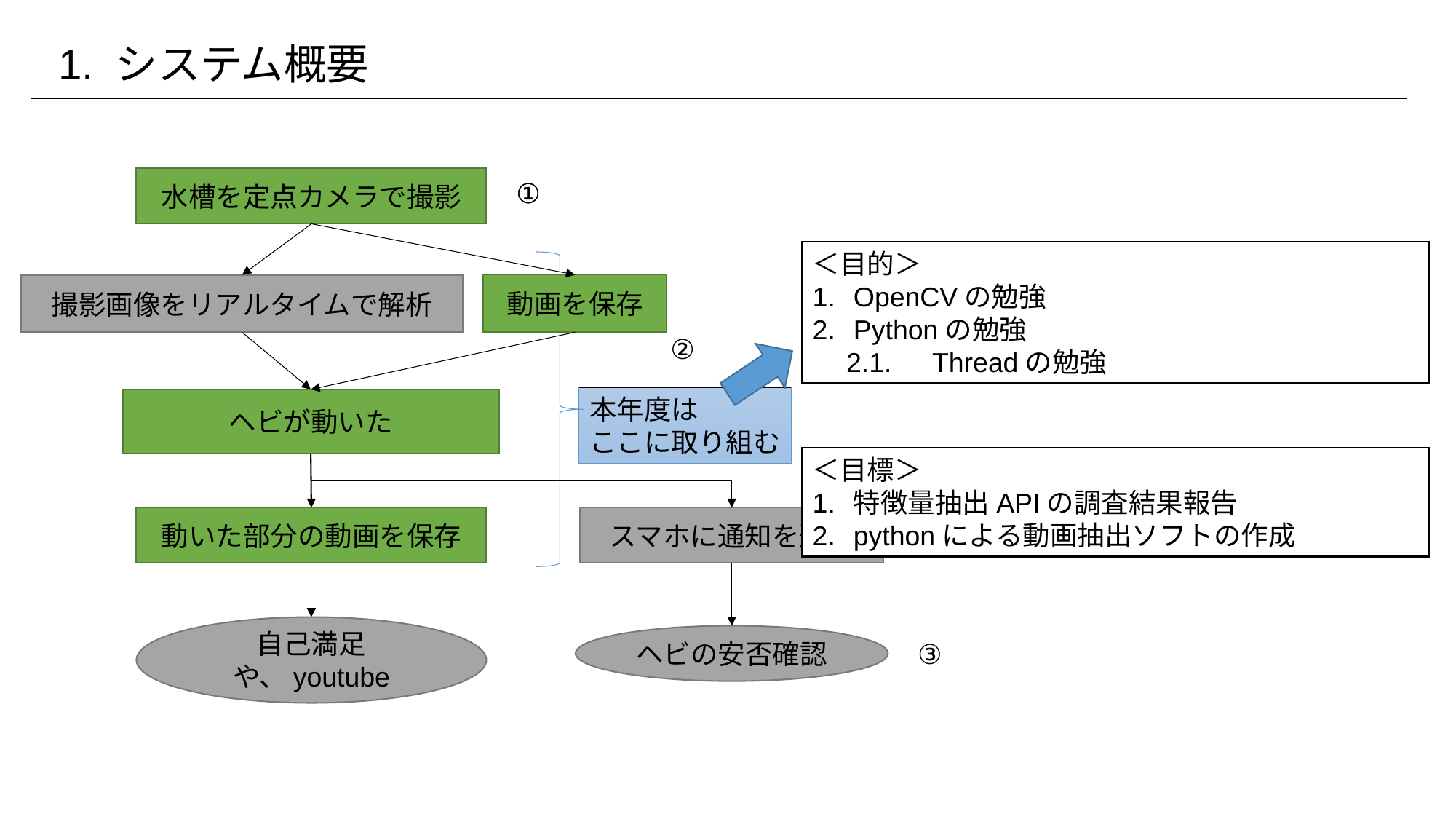

1. システム概要
水槽を定点カメラで撮影
①
①
＜目的＞
OpenCVの勉強
Pythonの勉強
　2.1.　Threadの勉強

動画を保存
撮影画像をリアルタイムで解析
②
②

本年度は
ここに取り組む
ヘビが動いた
ヘビが動いた
＜目標＞
特徴量抽出APIの調査結果報告
pythonによる動画抽出ソフトの作成
スマホに通知を送る
動いた部分の動画を保存
自己満足や、youtube
ヘビの安否確認
③